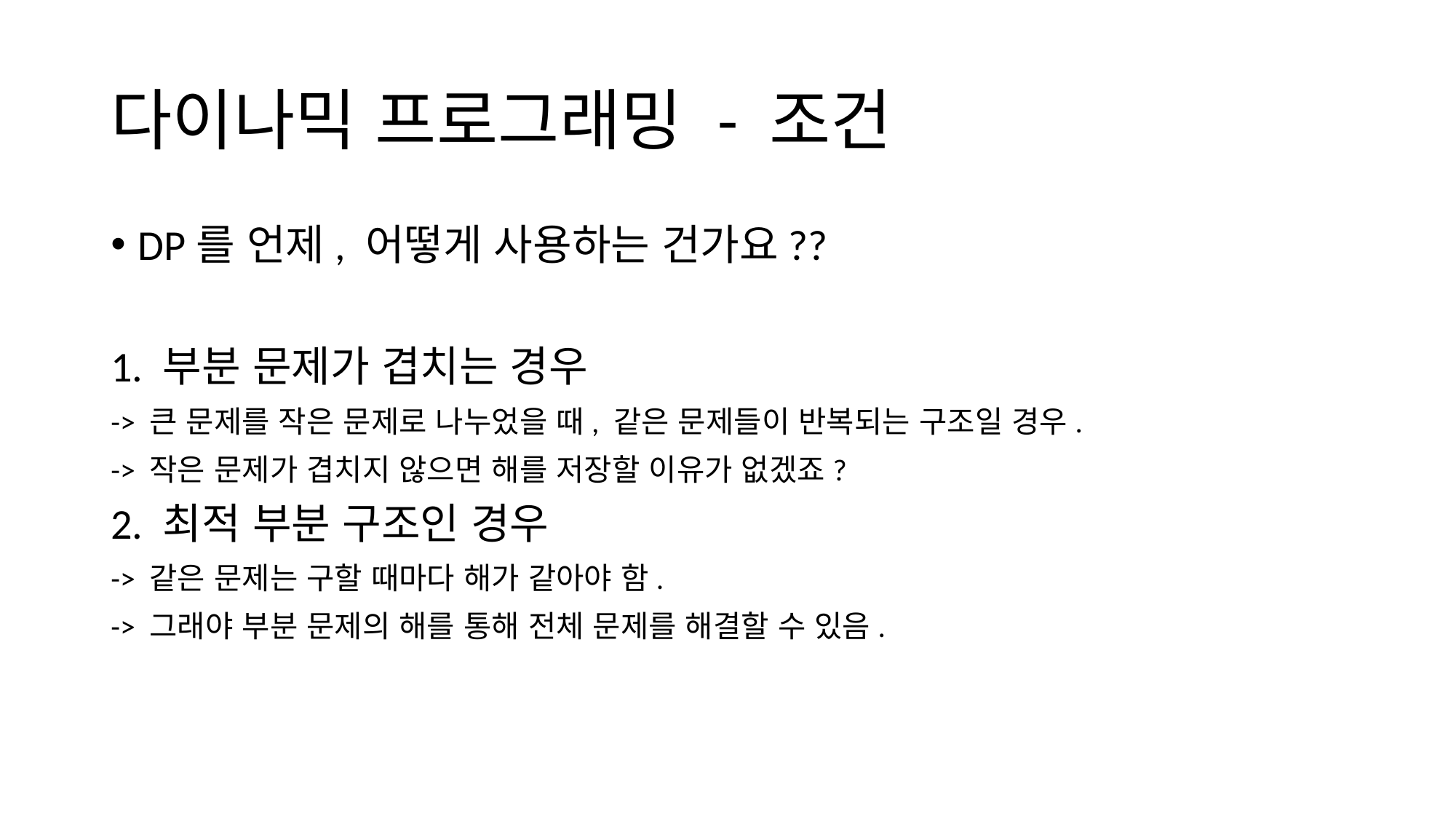

# 다이나믹 프로그래밍 - 조건
DP를 언제, 어떻게 사용하는 건가요??

1. 부분 문제가 겹치는 경우
-> 큰 문제를 작은 문제로 나누었을 때, 같은 문제들이 반복되는 구조일 경우.
-> 작은 문제가 겹치지 않으면 해를 저장할 이유가 없겠죠?
2. 최적 부분 구조인 경우
-> 같은 문제는 구할 때마다 해가 같아야 함.
-> 그래야 부분 문제의 해를 통해 전체 문제를 해결할 수 있음.